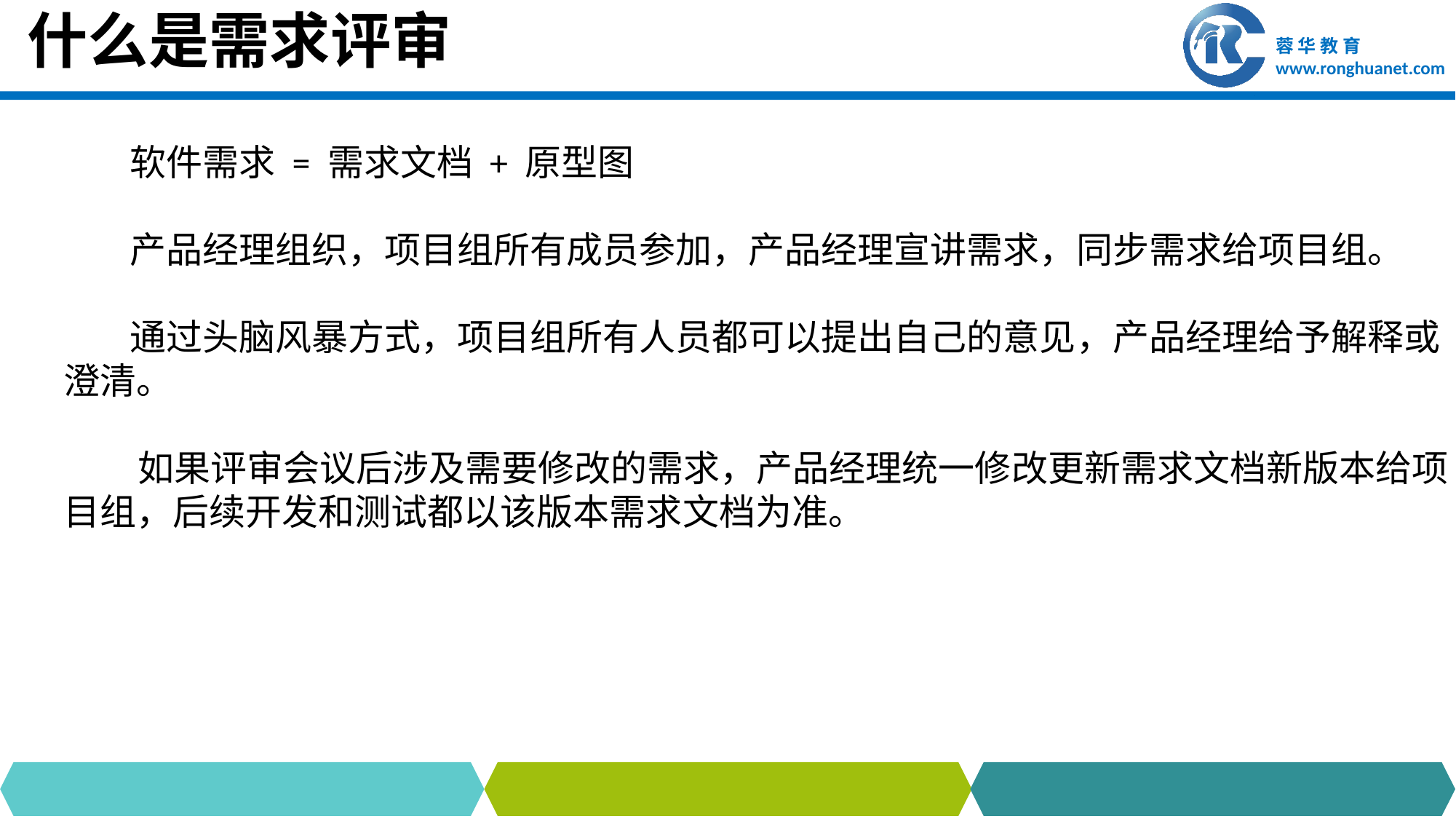

# 什么是需求评审
       软件需求 = 需求文档 + 原型图

       产品经理组织，项目组所有成员参加，产品经理宣讲需求，同步需求给项目组。

       通过头脑风暴方式，项目组所有人员都可以提出自己的意见，产品经理给予解释或澄清。

        如果评审会议后涉及需要修改的需求，产品经理统一修改更新需求文档新版本给项目组，后续开发和测试都以该版本需求文档为准。

这是测试工程师工作的核心。